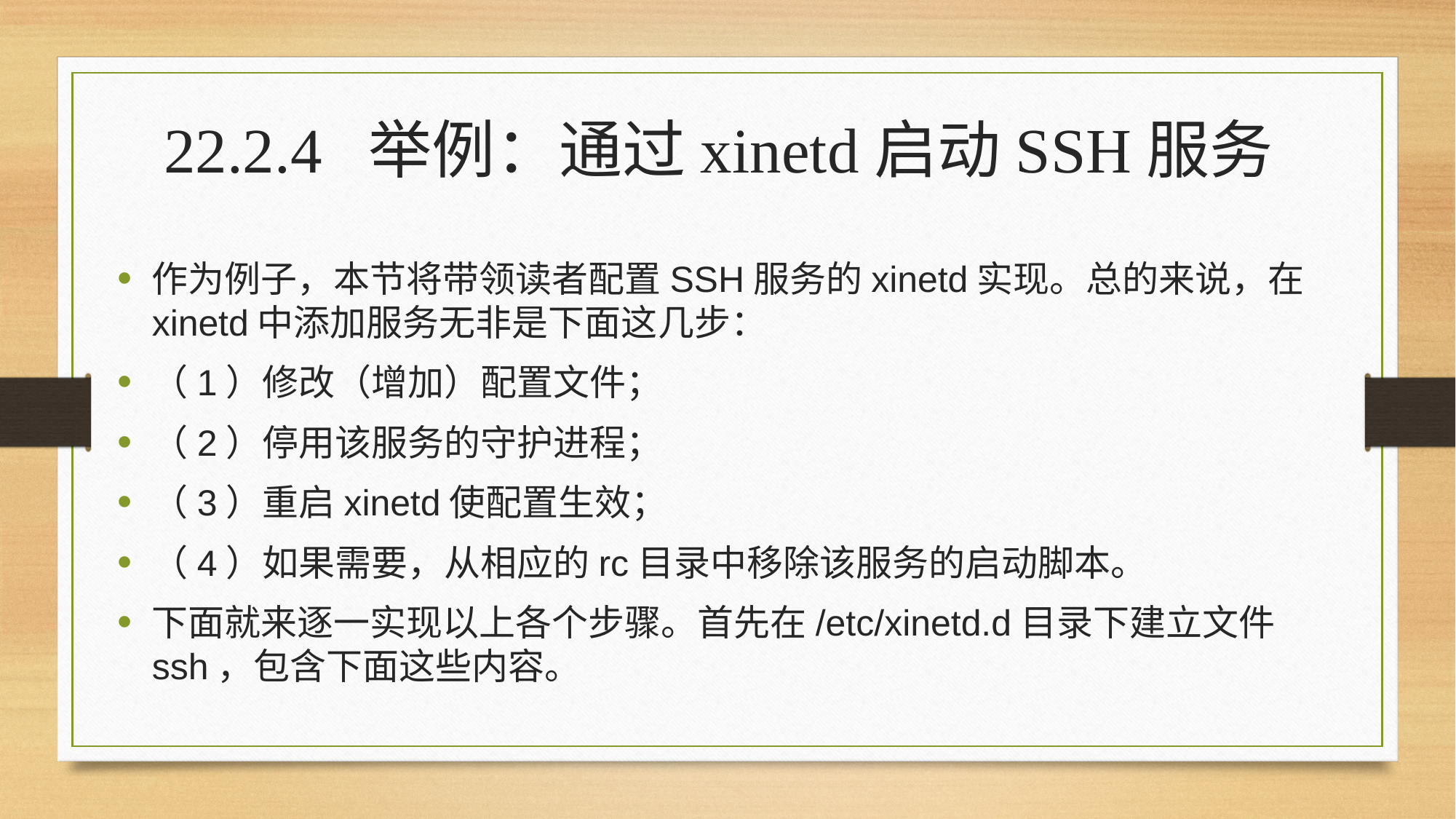

# 22.2.4  举例：通过xinetd启动SSH服务
作为例子，本节将带领读者配置SSH服务的xinetd实现。总的来说，在xinetd中添加服务无非是下面这几步：
（1）修改（增加）配置文件；
（2）停用该服务的守护进程；
（3）重启xinetd使配置生效；
（4）如果需要，从相应的rc目录中移除该服务的启动脚本。
下面就来逐一实现以上各个步骤。首先在/etc/xinetd.d目录下建立文件ssh，包含下面这些内容。